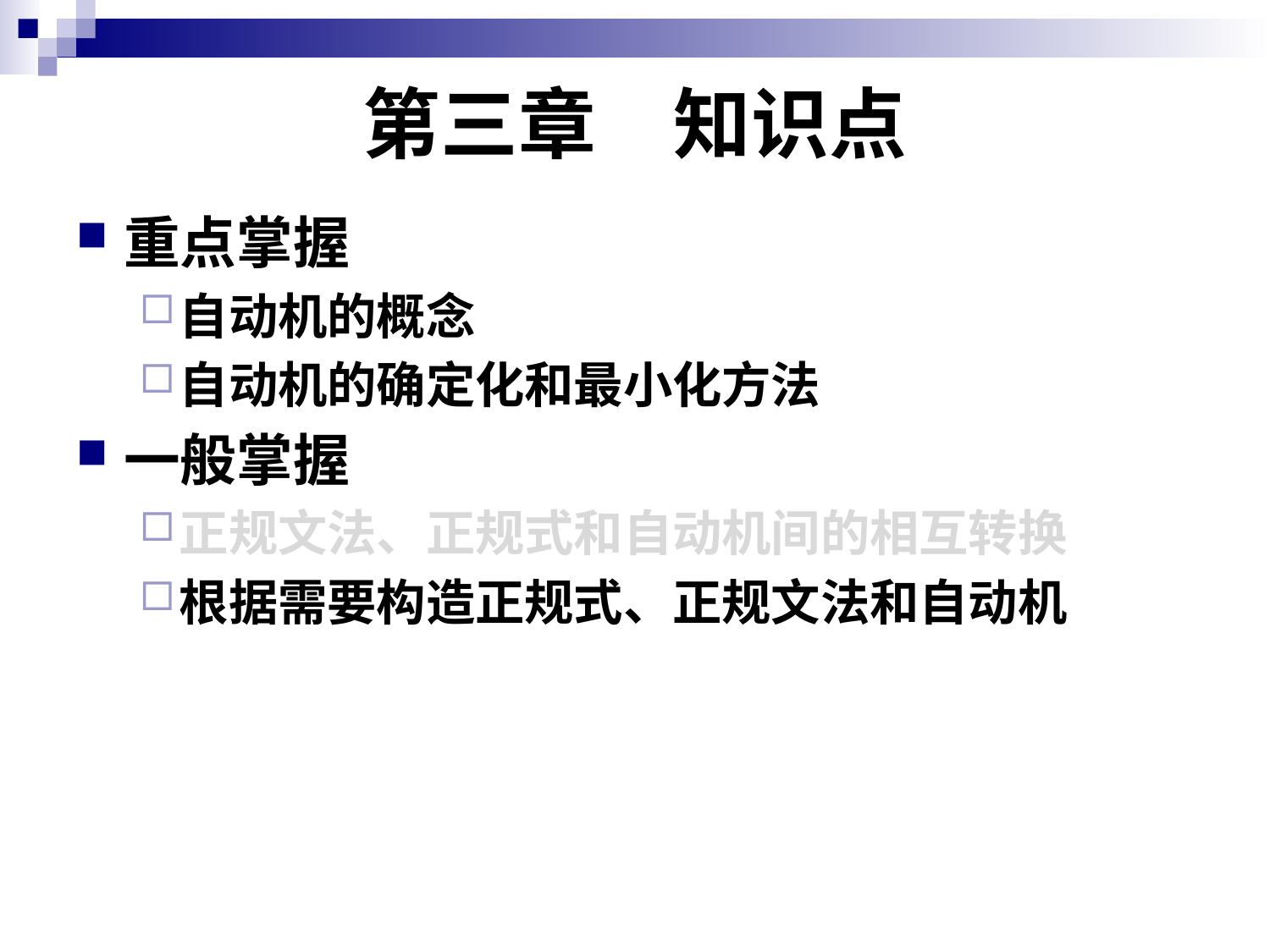

# 第三章　知识点
重点掌握
自动机的概念
自动机的确定化和最小化方法
一般掌握
正规文法、正规式和自动机间的相互转换
根据需要构造正规式、正规文法和自动机